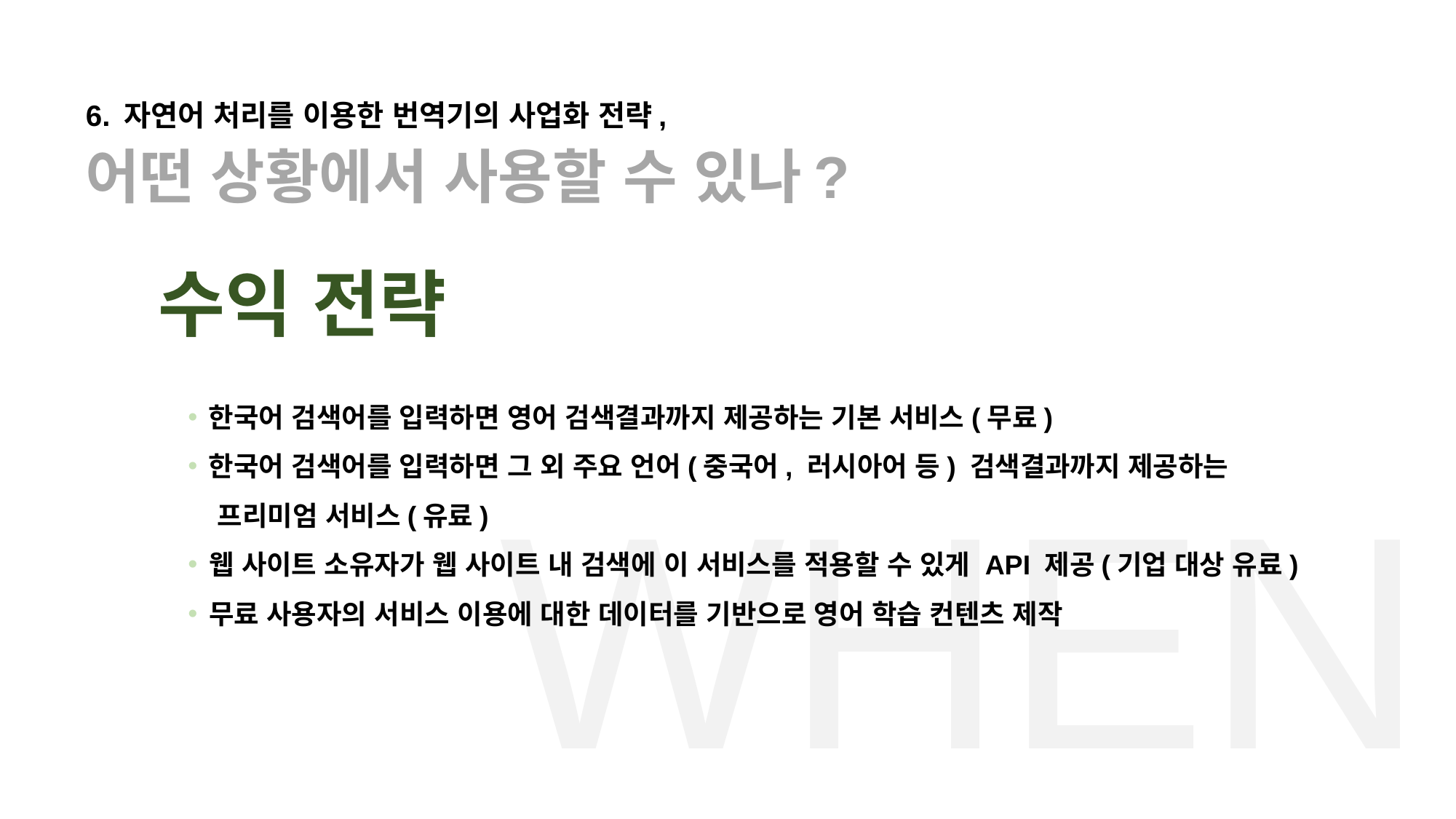

6. 자연어 처리를 이용한 번역기의 사업화 전략,
어떤 상황에서 사용할 수 있나?
수익 전략
한국어 검색어를 입력하면 영어 검색결과까지 제공하는 기본 서비스(무료)
한국어 검색어를 입력하면 그 외 주요 언어(중국어, 러시아어 등) 검색결과까지 제공하는
   프리미엄 서비스(유료)
웹 사이트 소유자가 웹 사이트 내 검색에 이 서비스를 적용할 수 있게 API 제공(기업 대상 유료)
무료 사용자의 서비스 이용에 대한 데이터를 기반으로 영어 학습 컨텐츠 제작
WHEN